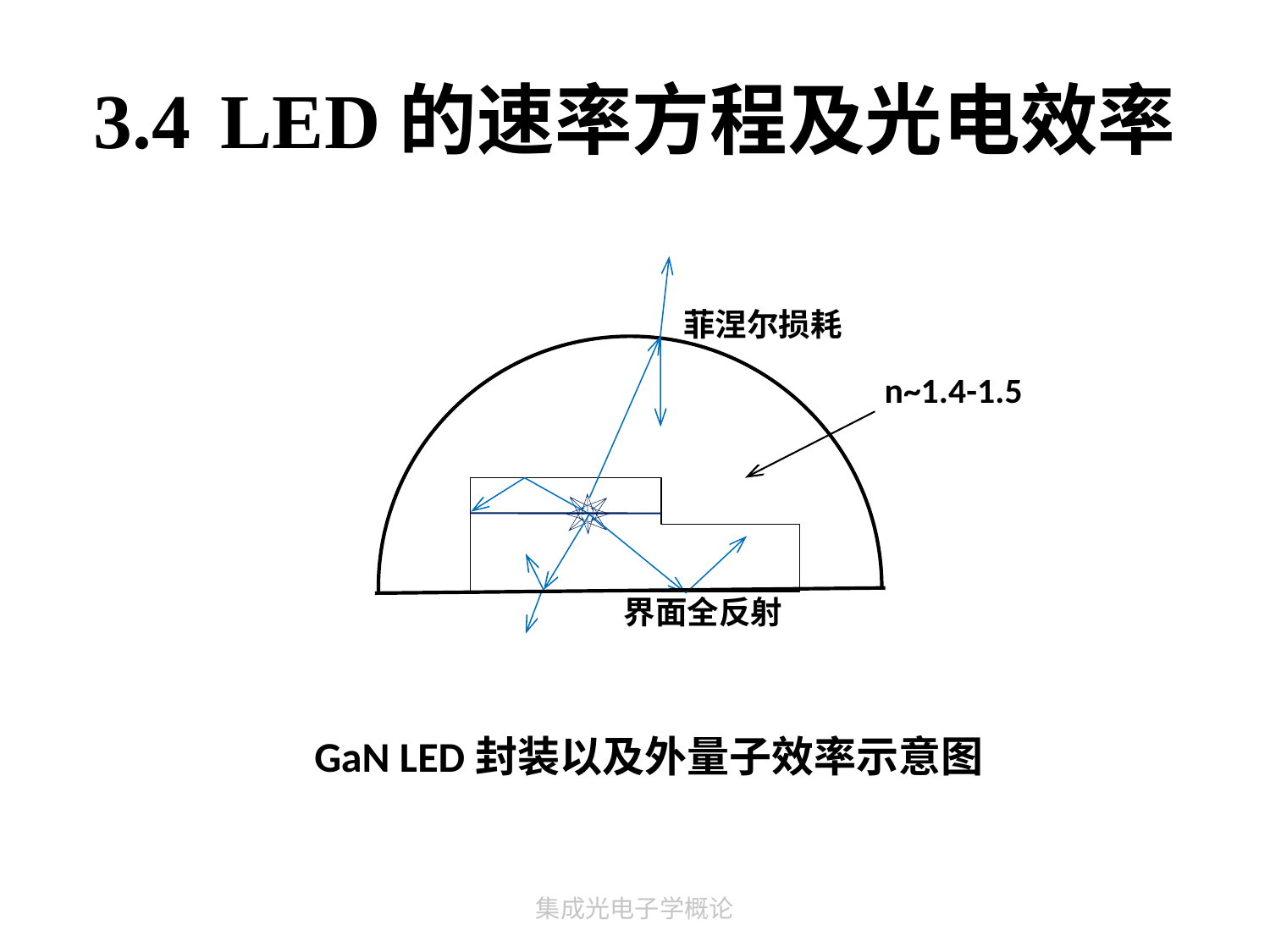

# 3.4	LED的速率方程及光电效率

菲涅尔损耗
 n~1.4-1.5

界面全反射
GaN LED封装以及外量子效率示意图
集成光电子学概论
23